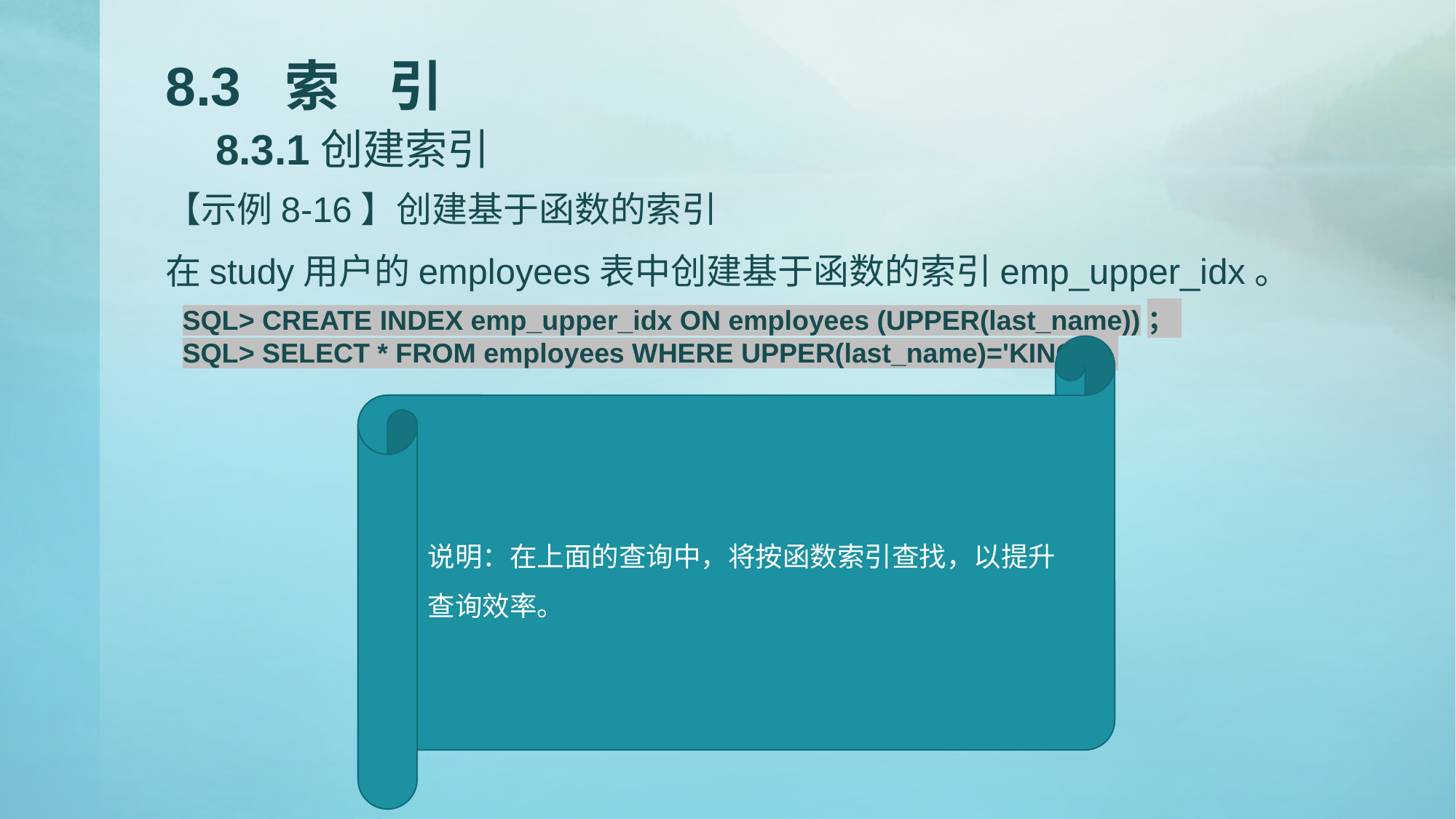

# 8.3  索    引 8.3.1创建索引
【示例8-16】创建基于函数的索引
在study用户的employees表中创建基于函数的索引emp_upper_idx。
SQL> CREATE INDEX emp_upper_idx ON employees (UPPER(last_name))；
SQL> SELECT * FROM employees WHERE UPPER(last_name)='KING'；
说明：在上面的查询中，将按函数索引查找，以提升查询效率。